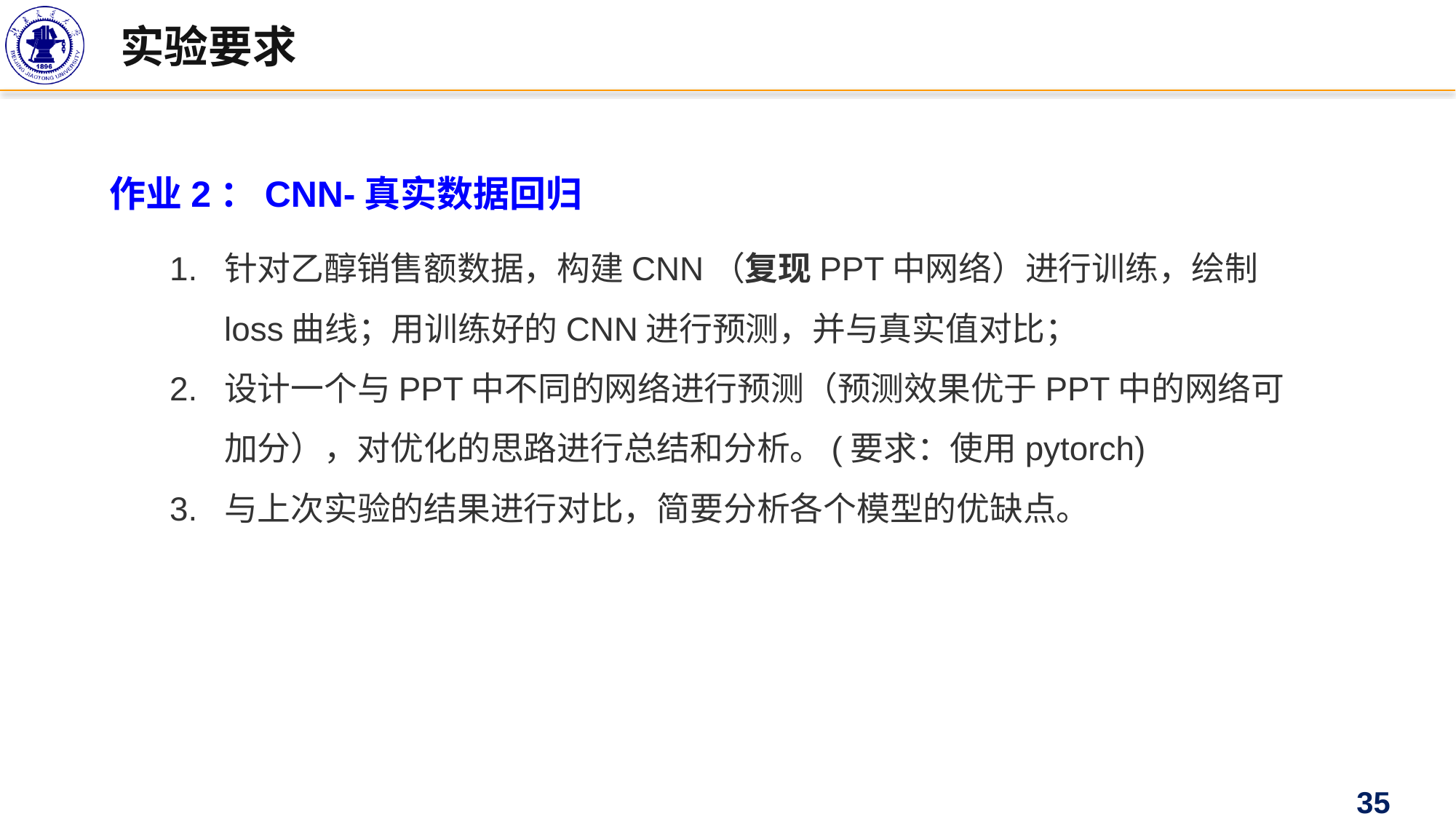

# 实验要求
作业2：CNN-真实数据回归
针对乙醇销售额数据，构建CNN（复现PPT中网络）进行训练，绘制loss曲线；用训练好的CNN进行预测，并与真实值对比；
设计一个与PPT中不同的网络进行预测（预测效果优于PPT中的网络可加分），对优化的思路进行总结和分析。(要求：使用pytorch)
与上次实验的结果进行对比，简要分析各个模型的优缺点。